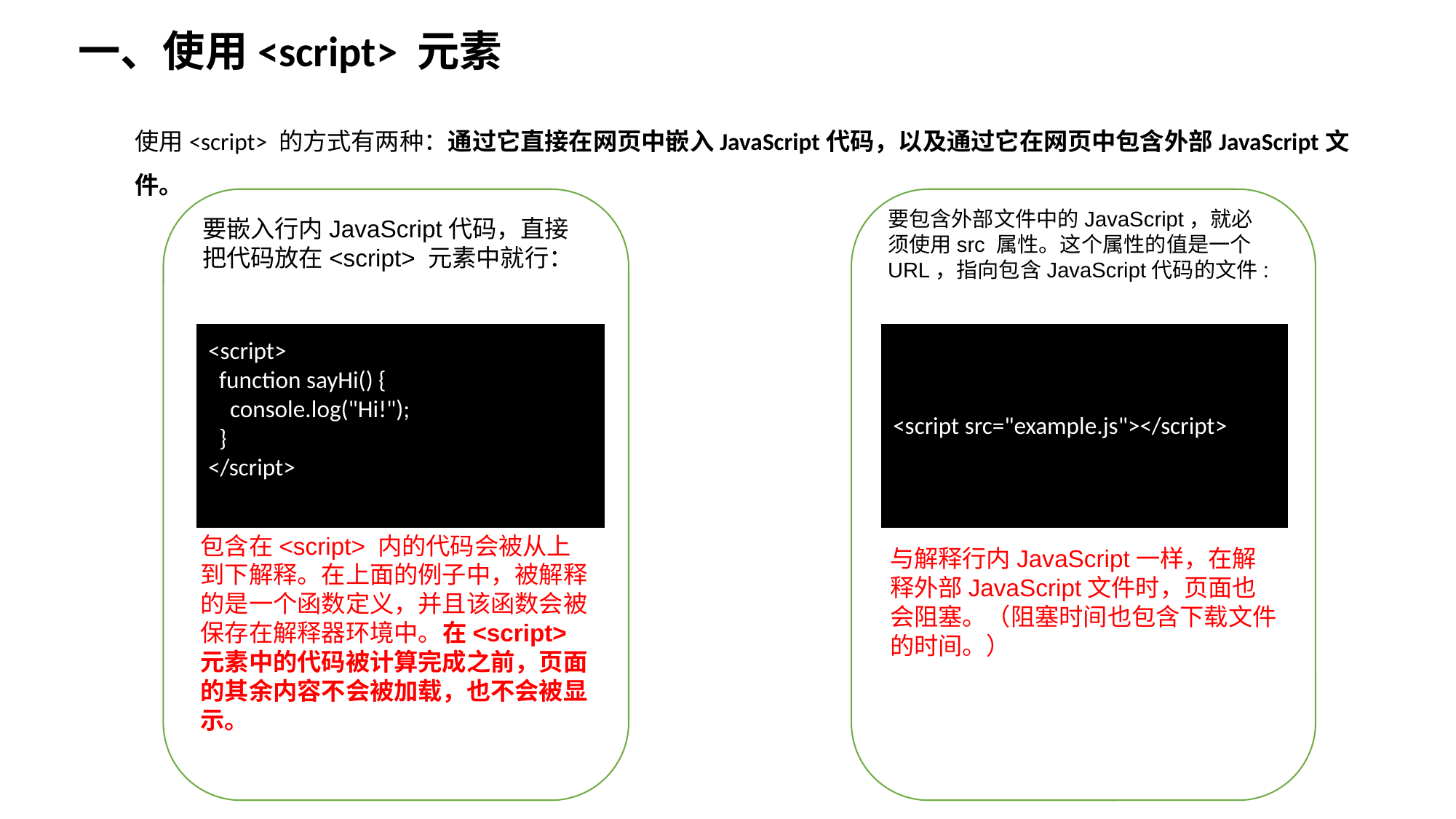

一、使用<script> 元素
使用<script> 的方式有两种：通过它直接在网页中嵌入JavaScript代码，以及通过它在网页中包含外部JavaScript文件。

要嵌入行内JavaScript代码，直接把代码放在<script> 元素中就行：

<script>
  function sayHi() {
    console.log("Hi!");
  }
</script>

要包含外部文件中的JavaScript，就必须使用src 属性。这个属性的值是一个URL，指向包含JavaScript代码的文件:

<script src="example.js"></script>
包含在<script> 内的代码会被从上到下解释。在上面的例子中，被解释的是一个函数定义，并且该函数会被保存在解释器环境中。在<script> 元素中的代码被计算完成之前，页面的其余内容不会被加载，也不会被显示。
与解释行内JavaScript一样，在解释外部JavaScript文件时，页面也会阻塞。（阻塞时间也包含下载文件的时间。）